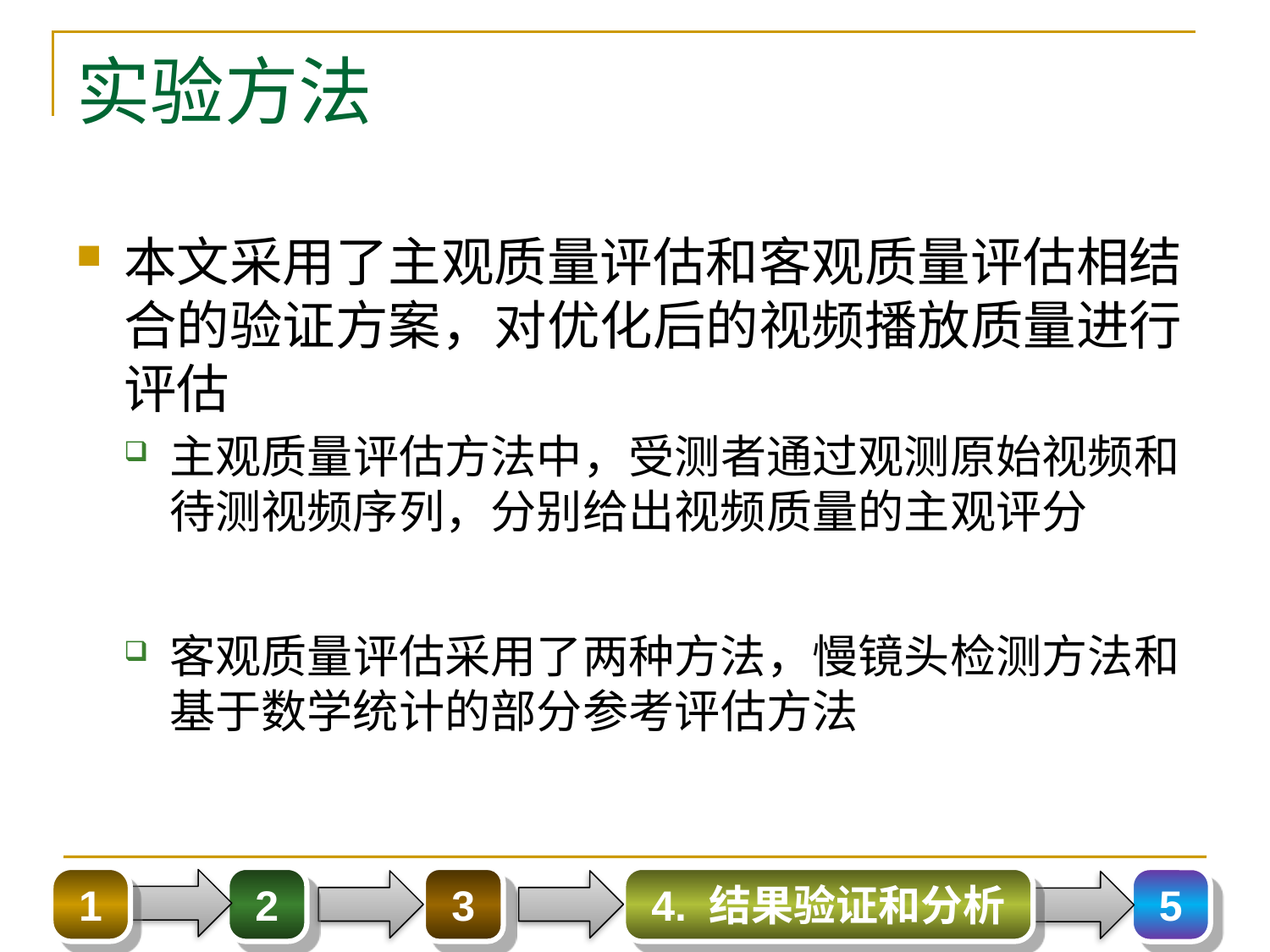

# 实验方法
本文采用了主观质量评估和客观质量评估相结合的验证方案，对优化后的视频播放质量进行评估
主观质量评估方法中，受测者通过观测原始视频和待测视频序列，分别给出视频质量的主观评分

客观质量评估采用了两种方法，慢镜头检测方法和基于数学统计的部分参考评估方法
1
2
3
4. 结果验证和分析
5